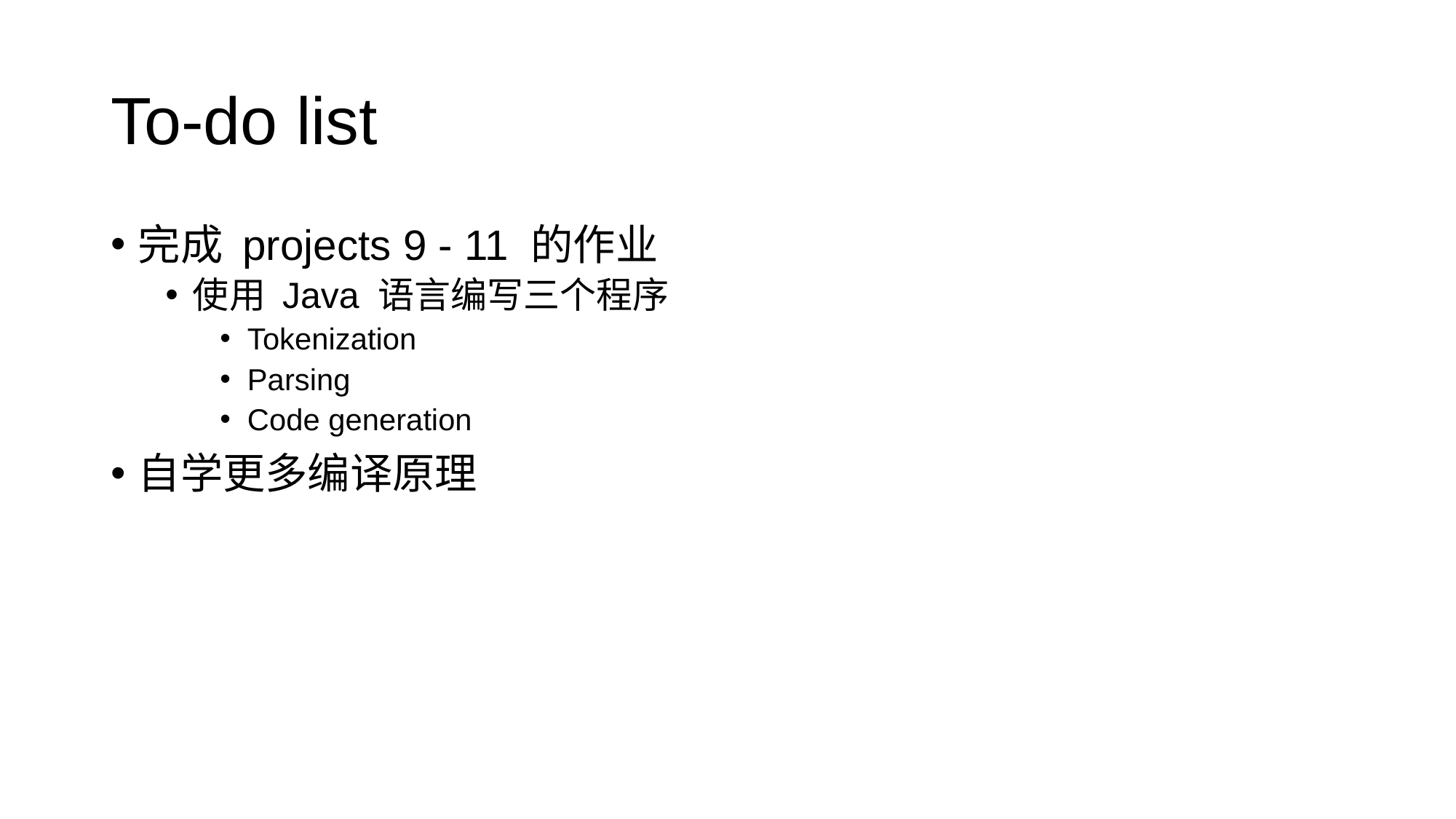

# To-do list
完成 projects 9 - 11 的作业
使用 Java 语言编写三个程序
Tokenization
Parsing
Code generation
自学更多编译原理